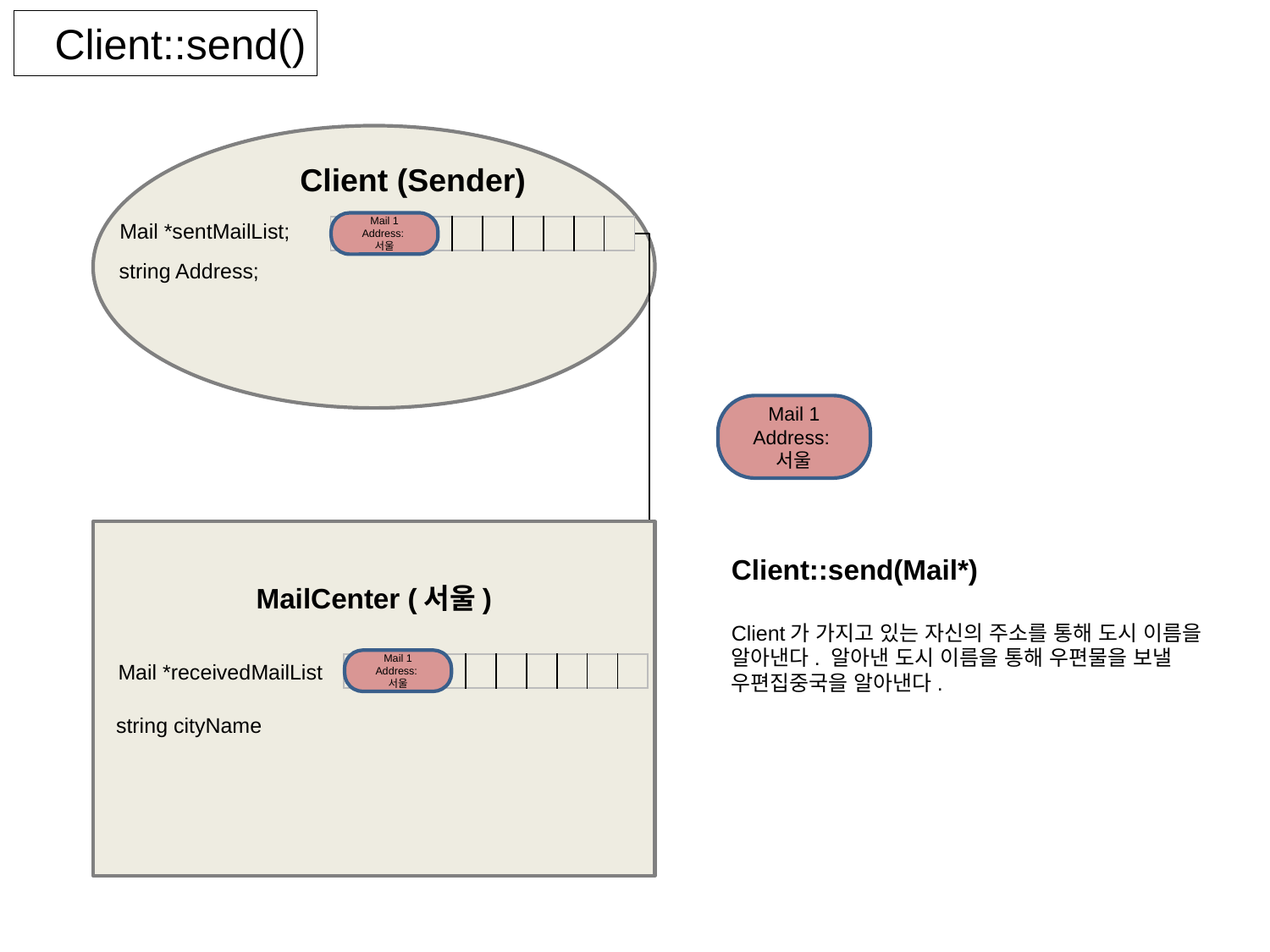

Client::send()

Client (Sender)
Client::send(Mail*)

Client가 가지고 있는 자신의 주소를 통해 도시 이름을 알아낸다. 알아낸 도시 이름을 통해 우편물을 보낼
우편집중국을 알아낸다.

Mail *sentMailList;
Mail 1
Address:
서울
|  |  |  |  |  |  |  |  |  |  |
| --- | --- | --- | --- | --- | --- | --- | --- | --- | --- |
string Address;
Mail 1
Address:
서울
MailCenter (서울)

Mail 1
Address:
서울
Mail *receivedMailList
|  |  |  |  |  |  |  |  |  |  |
| --- | --- | --- | --- | --- | --- | --- | --- | --- | --- |
string cityName